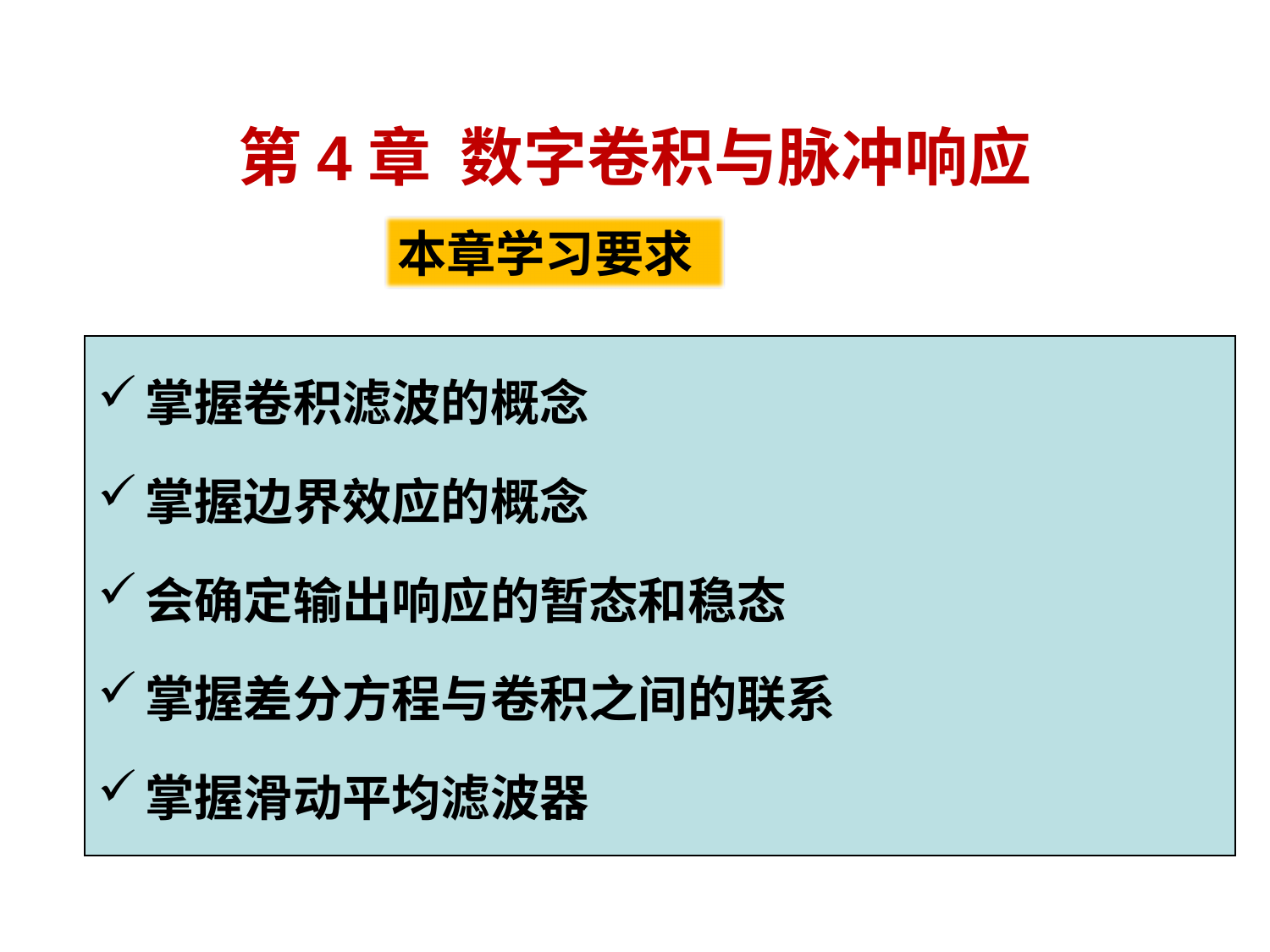

# 第4章  数字卷积与脉冲响应
本章学习要求
掌握卷积滤波的概念
掌握边界效应的概念
会确定输出响应的暂态和稳态
掌握差分方程与卷积之间的联系
掌握滑动平均滤波器